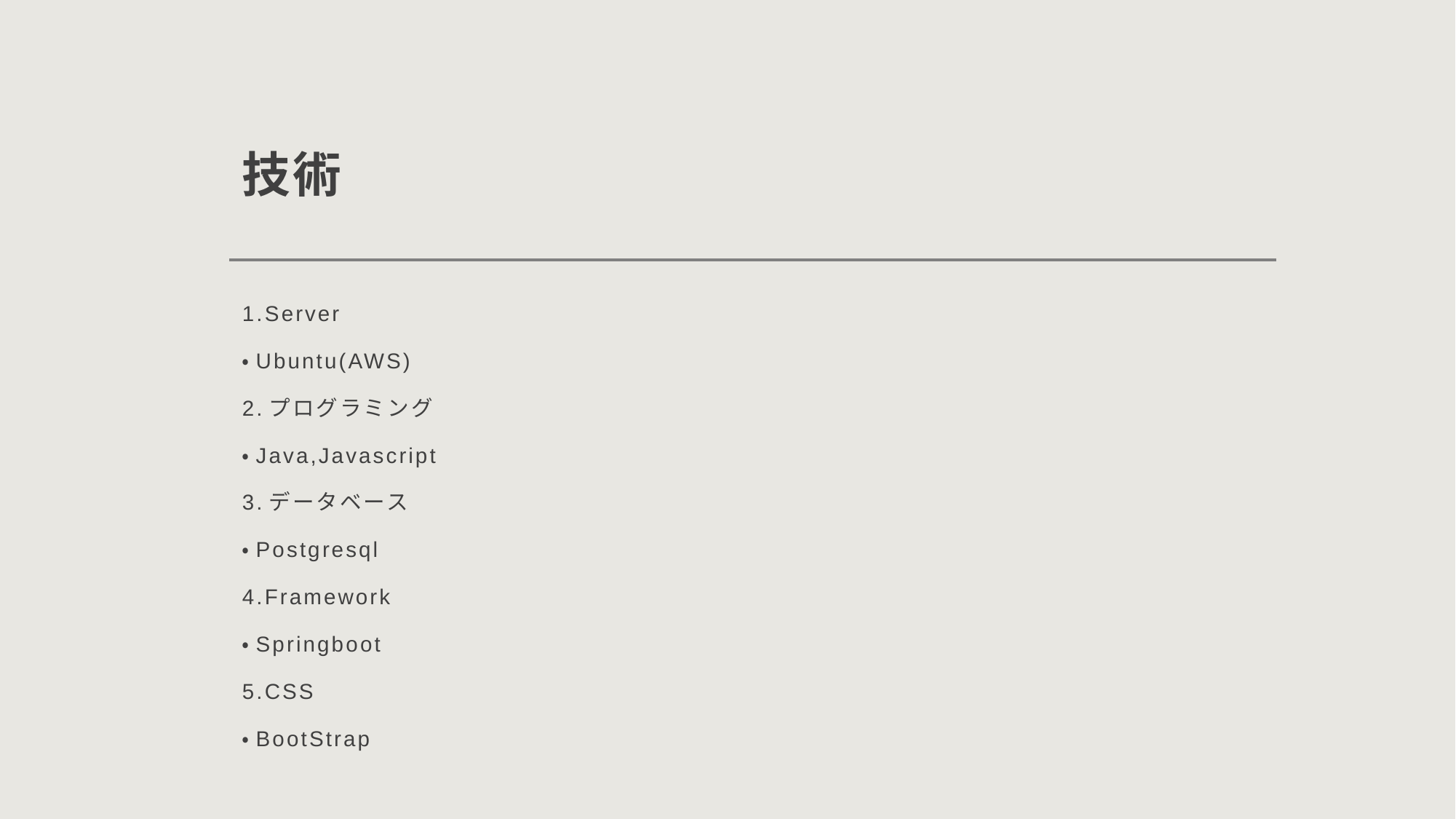

# 技術
1.Server
・Ubuntu(AWS)
2.プログラミング
・Java,Javascript
3.データベース
・Postgresql
4.Framework
・Springboot
5.CSS
・BootStrap